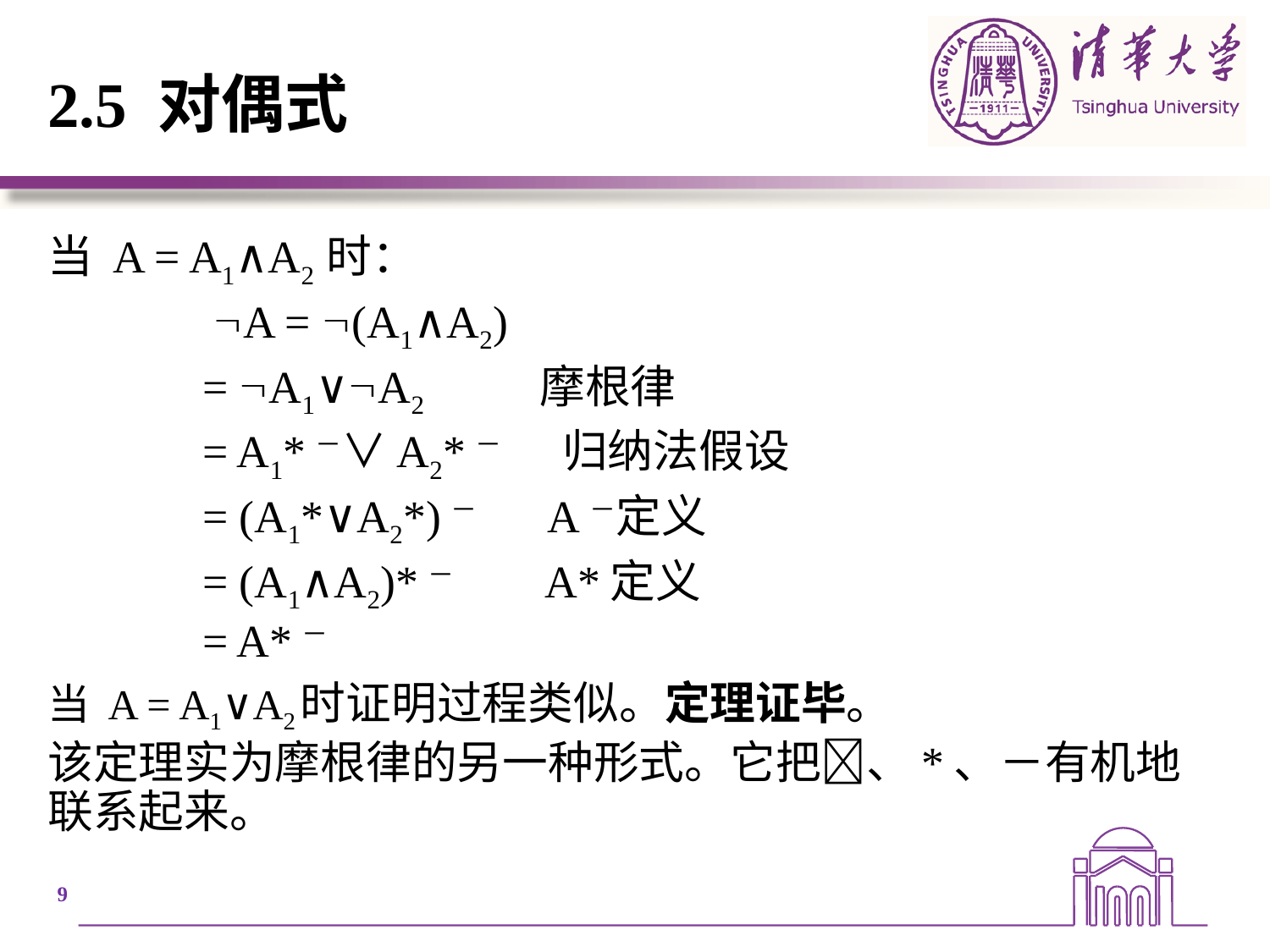

# 2.5 对偶式
当 A = A1∧A2 时：
	     ¬A = ¬(A1∧A2)
		    = ¬A1∨¬A2	    摩根律
		    = A1*－∨A2*－      归纳法假设
		    = (A1*∨A2*)－      A－定义
		    = (A1∧A2)*－        A*定义
		    = A*－
当 A = A1∨A2时证明过程类似。定理证毕。
该定理实为摩根律的另一种形式。它把¬、*、－有机地联系起来。